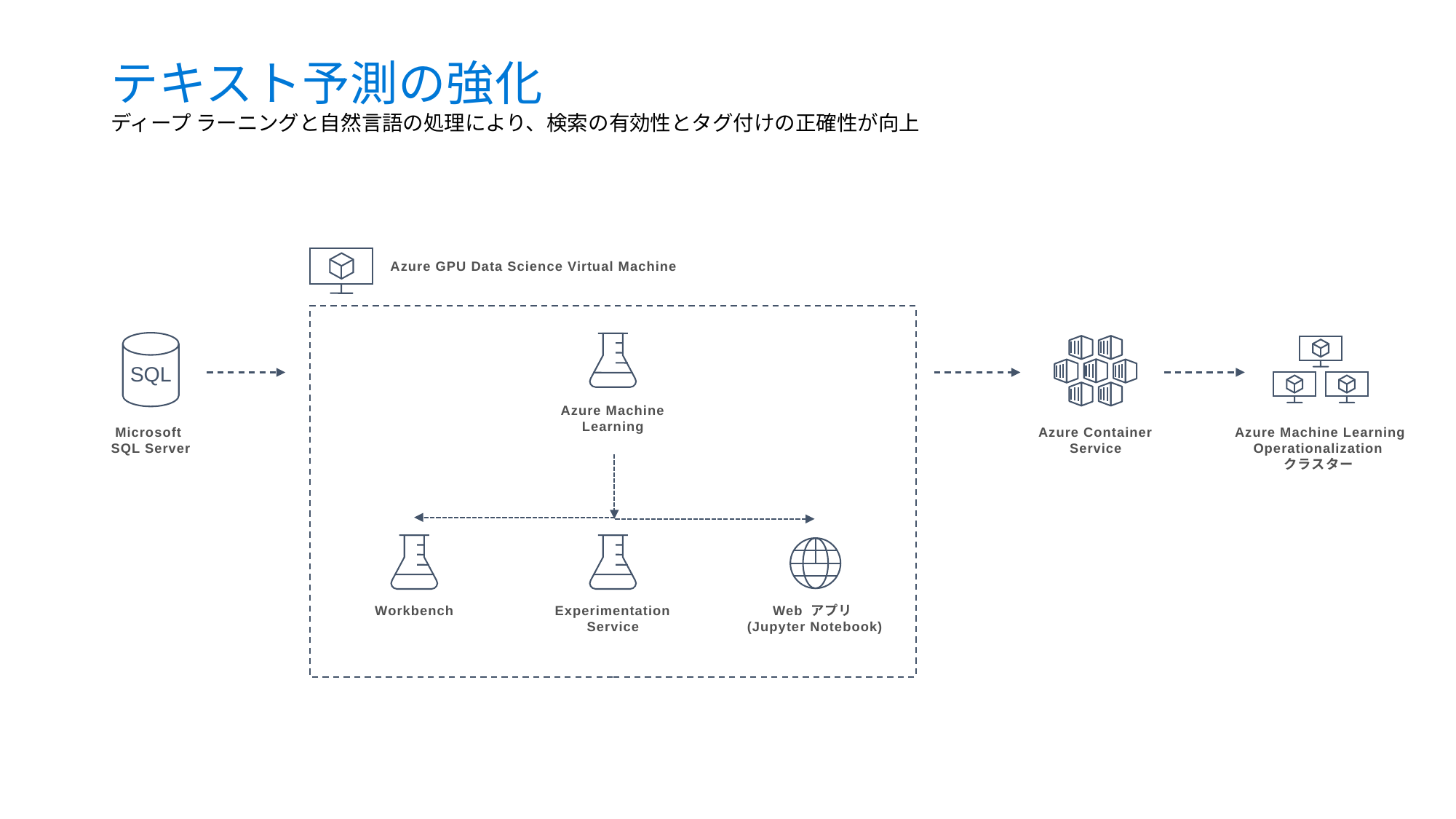

# テキスト予測の強化 ディープ ラーニングと自然言語の処理により、検索の有効性とタグ付けの正確性が向上

Azure GPU Data Science Virtual Machine

SQL

Azure Machine Learning
Microsoft
SQL Server
Azure Container Service
Azure Machine Learning Operationalization
クラスター

Workbench
Experimentation Service
Web アプリ
(Jupyter Notebook)